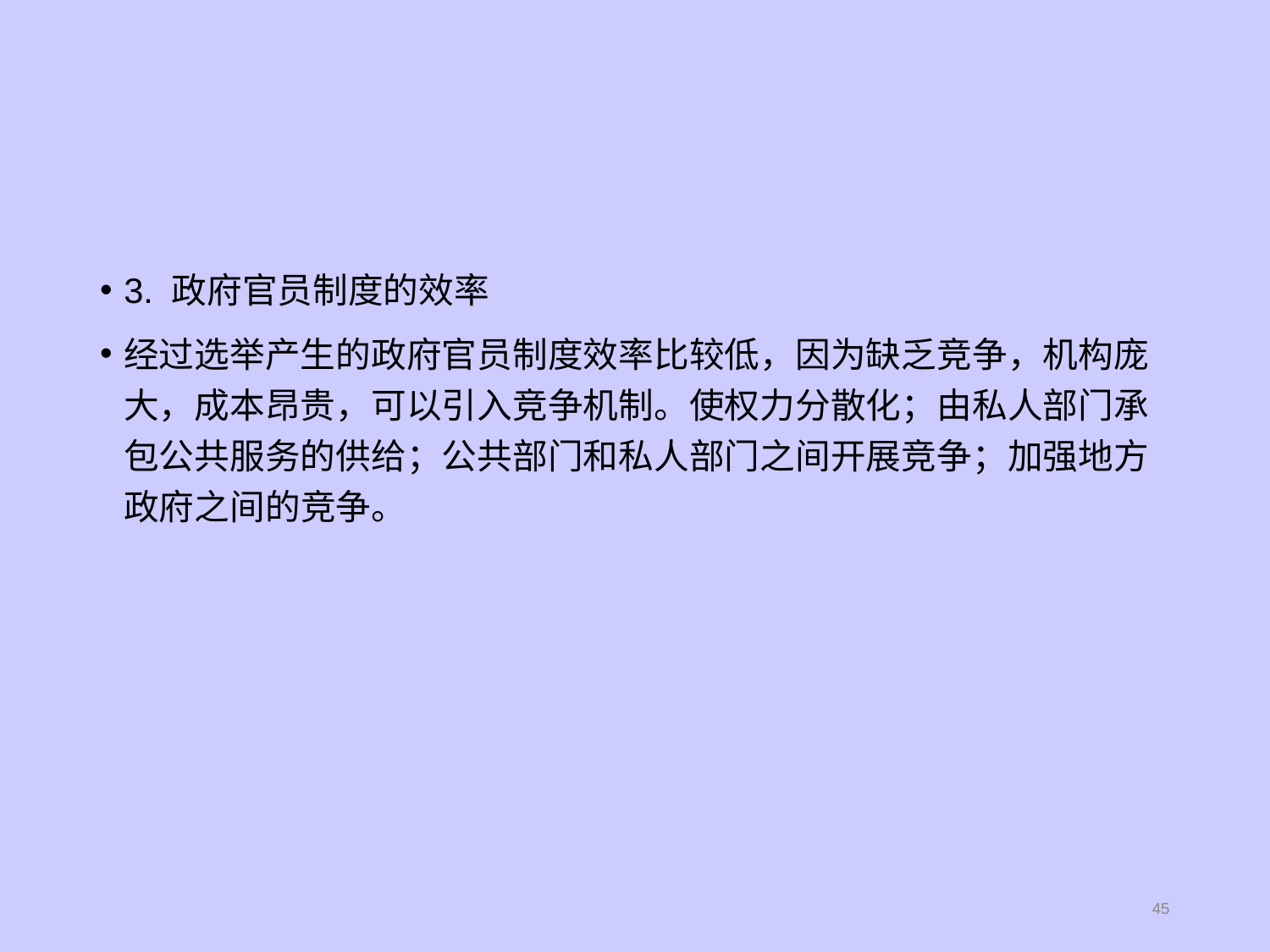

#
3. 政府官员制度的效率
经过选举产生的政府官员制度效率比较低，因为缺乏竞争，机构庞大，成本昂贵，可以引入竞争机制。使权力分散化；由私人部门承包公共服务的供给；公共部门和私人部门之间开展竞争；加强地方政府之间的竞争。

45